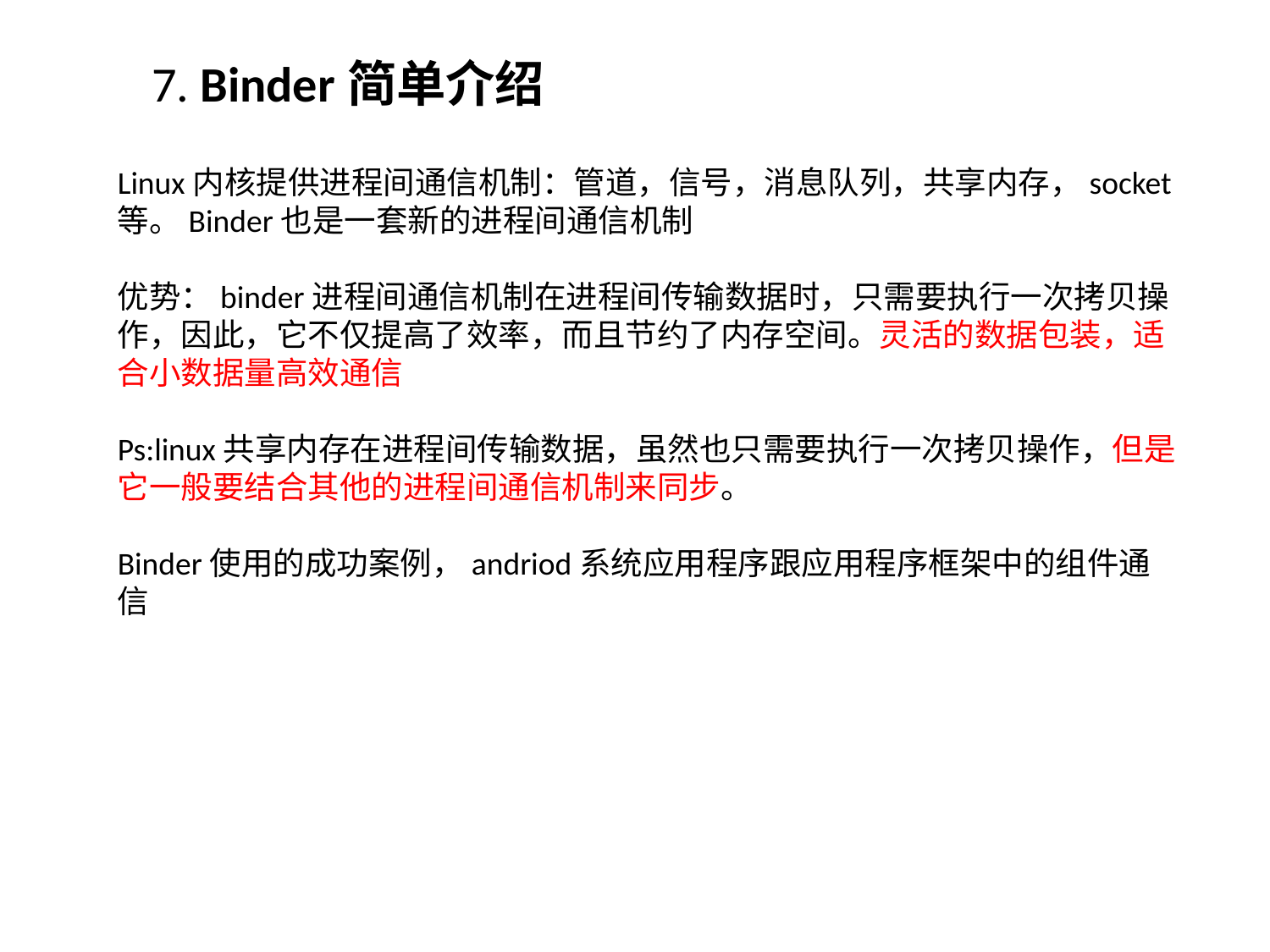

7. Binder简单介绍
Linux内核提供进程间通信机制：管道，信号，消息队列，共享内存，socket等。Binder也是一套新的进程间通信机制

优势：binder进程间通信机制在进程间传输数据时，只需要执行一次拷贝操作，因此，它不仅提高了效率，而且节约了内存空间。灵活的数据包装，适合小数据量高效通信

Ps:linux共享内存在进程间传输数据，虽然也只需要执行一次拷贝操作，但是它一般要结合其他的进程间通信机制来同步。

Binder使用的成功案例，andriod系统应用程序跟应用程序框架中的组件通信